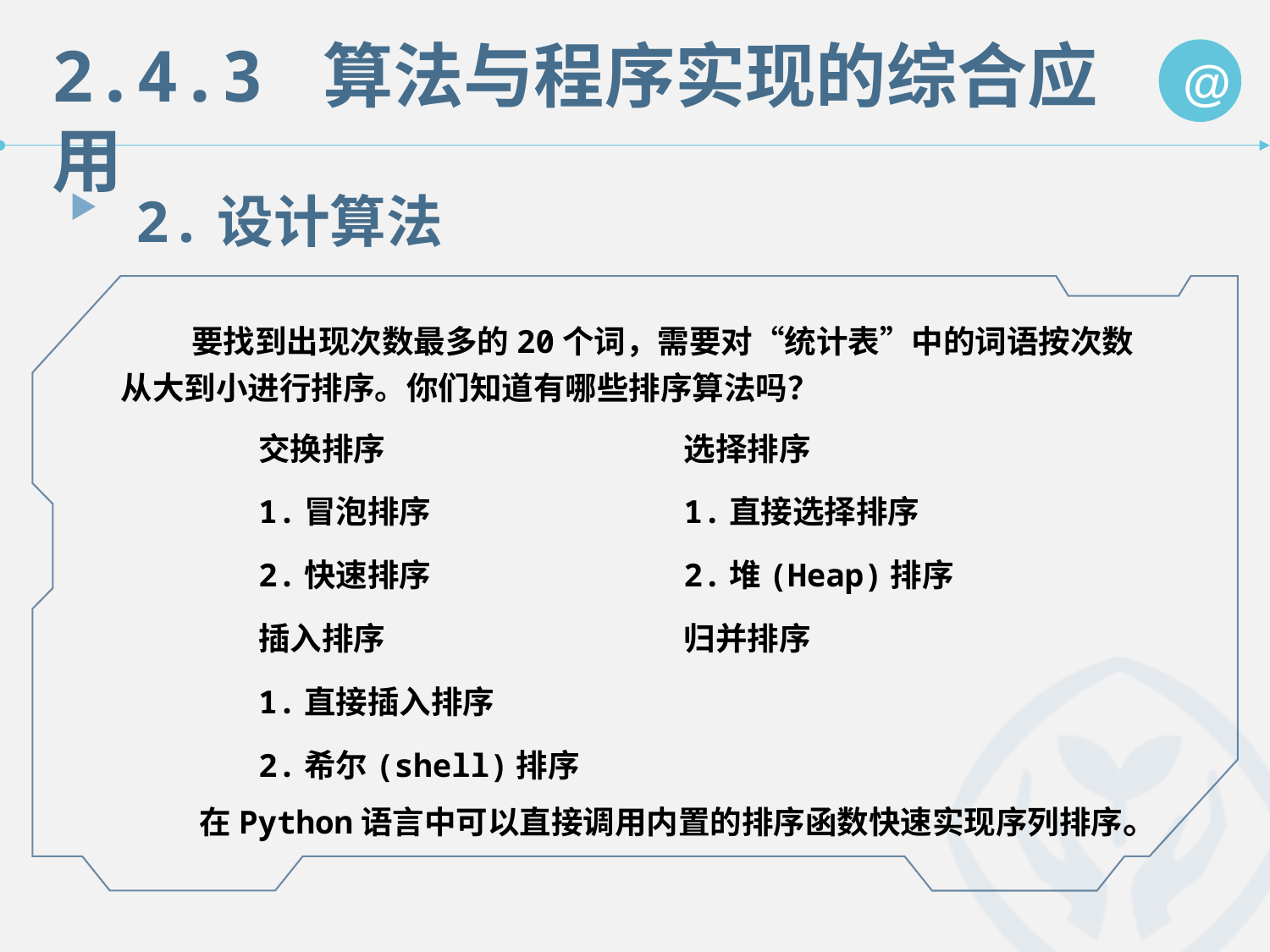

2.4.3 算法与程序实现的综合应用
@
2.设计算法

　　要找到出现次数最多的20个词，需要对“统计表”中的词语按次数从大到小进行排序。你们知道有哪些排序算法吗？

交换排序
1.冒泡排序
2.快速排序
插入排序
1.直接插入排序
2.希尔(shell)排序

选择排序
1.直接选择排序
2.堆(Heap)排序
归并排序
　　在Python语言中可以直接调用内置的排序函数快速实现序列排序。